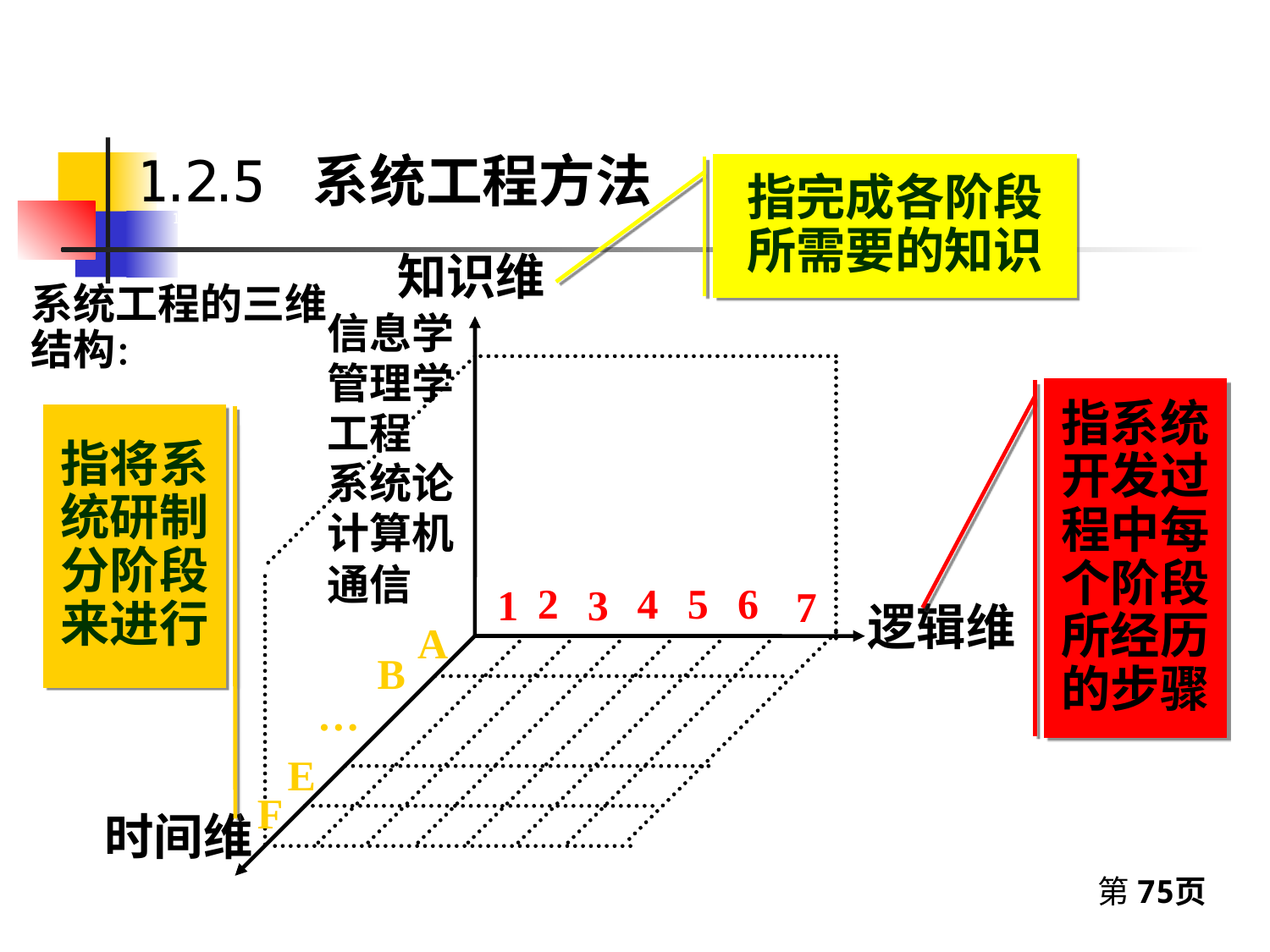

1.2.5 系统工程方法
1.2.5  系统工程方法
指完成各阶段所需要的知识
知识维
系统工程的三维结构：

信息学

管理学

指系统开发过程中每个阶段所经历的步骤
指将系统研制分阶段来进行
工程
系统论
计算机
通信

2
4
5
6
1
3
7
逻辑维
A

B

…
E

F
时间维